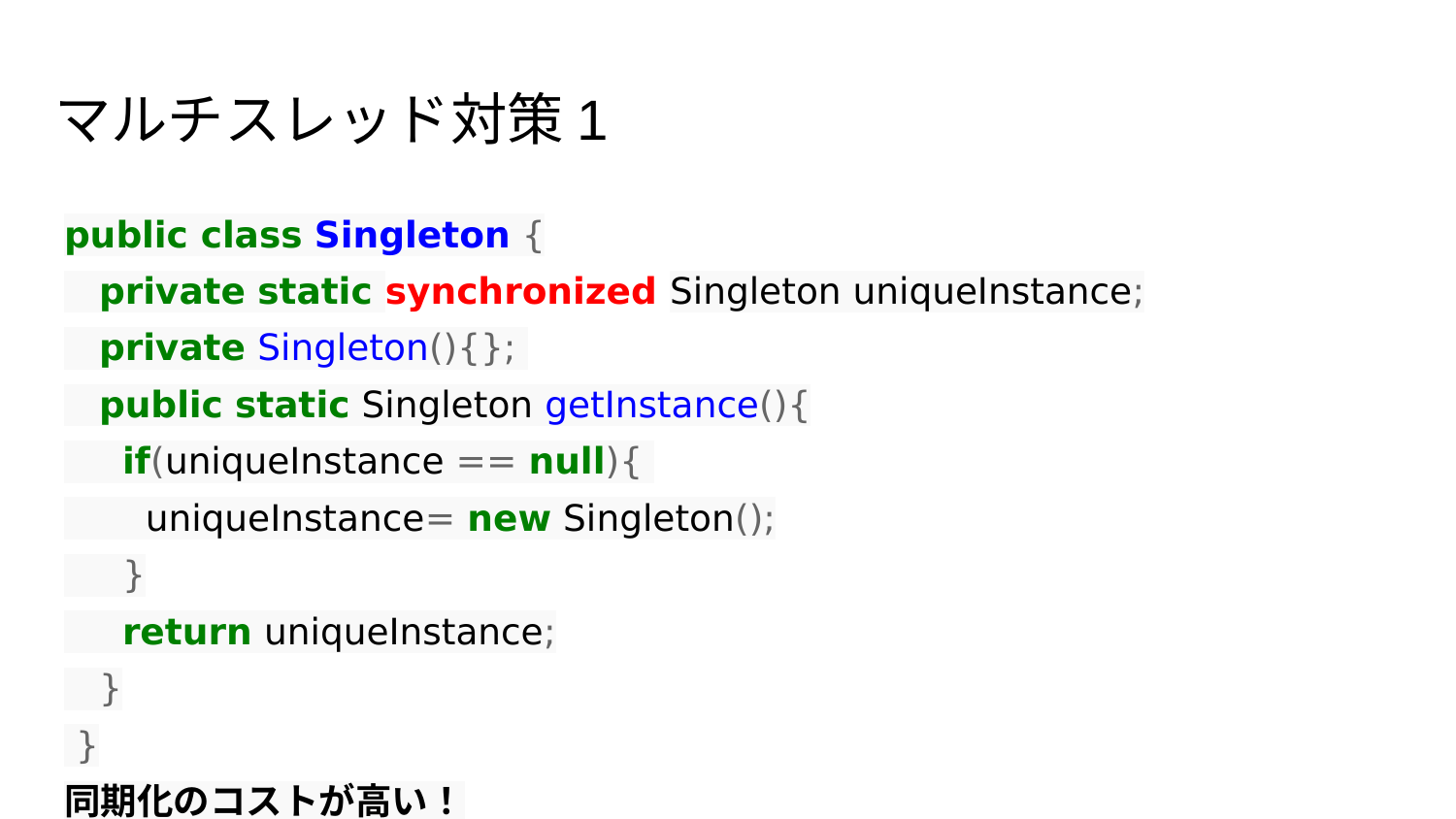

# マルチスレッド対策1
public class Singleton {
   private static synchronized Singleton uniqueInstance;
   private Singleton(){};
   public static Singleton getInstance(){
     if(uniqueInstance == null){
       uniqueInstance= new Singleton();
     }
     return uniqueInstance;
   }
 }
同期化のコストが高い！